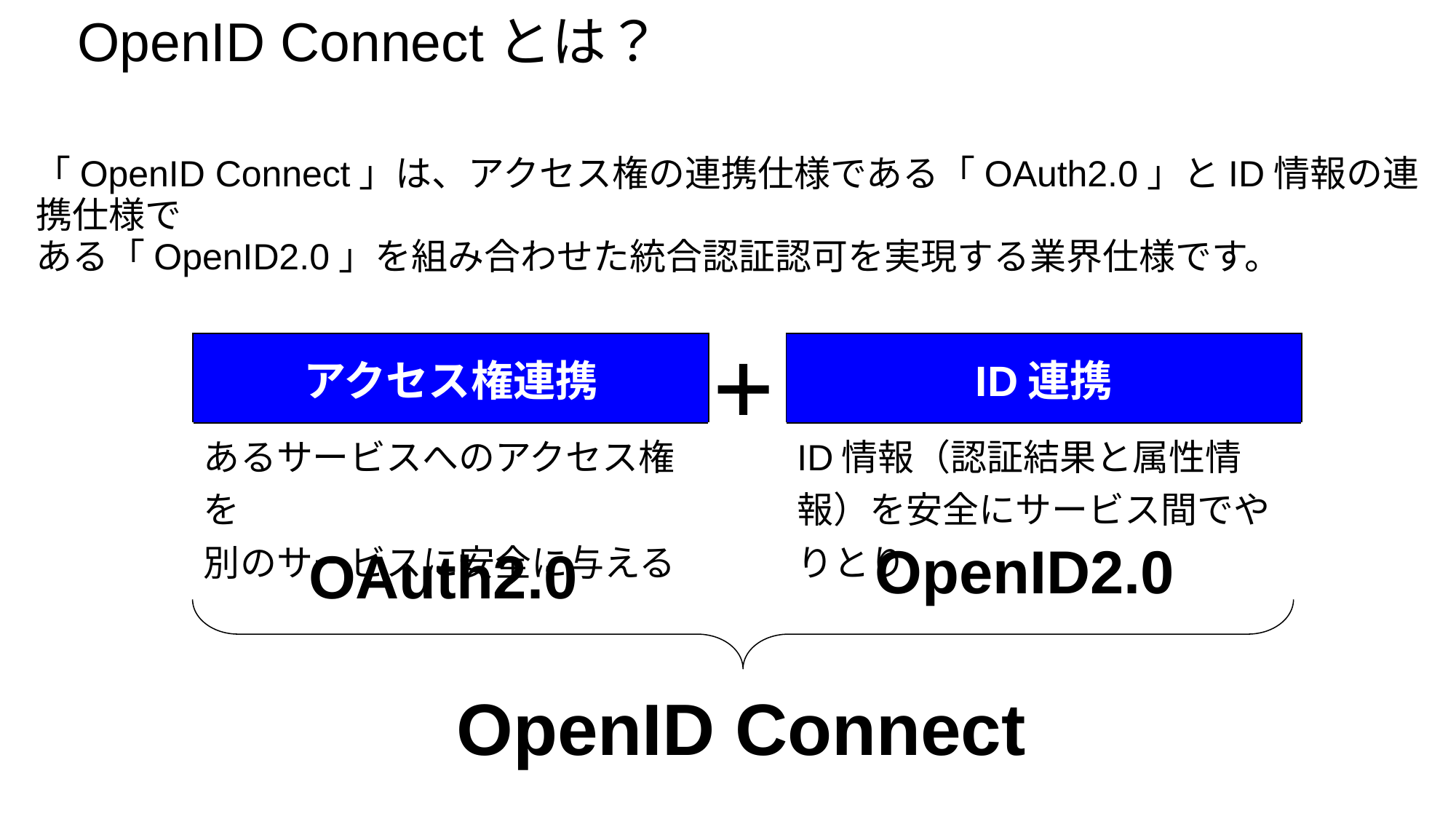

OpenID Connectとは？

「OpenID Connect」は、アクセス権の連携仕様である「OAuth2.0」とID情報の連携仕様で
ある「OpenID2.0」を組み合わせた統合認証認可を実現する業界仕様です。
| アクセス権連携 |
| --- |
| あるサービスへのアクセス権を 別のサービスに安全に与える |
| ID連携 |
| --- |
| ID情報（認証結果と属性情報）を安全にサービス間でやりとり |

OpenID2.0
OAuth2.0
OpenID Connect